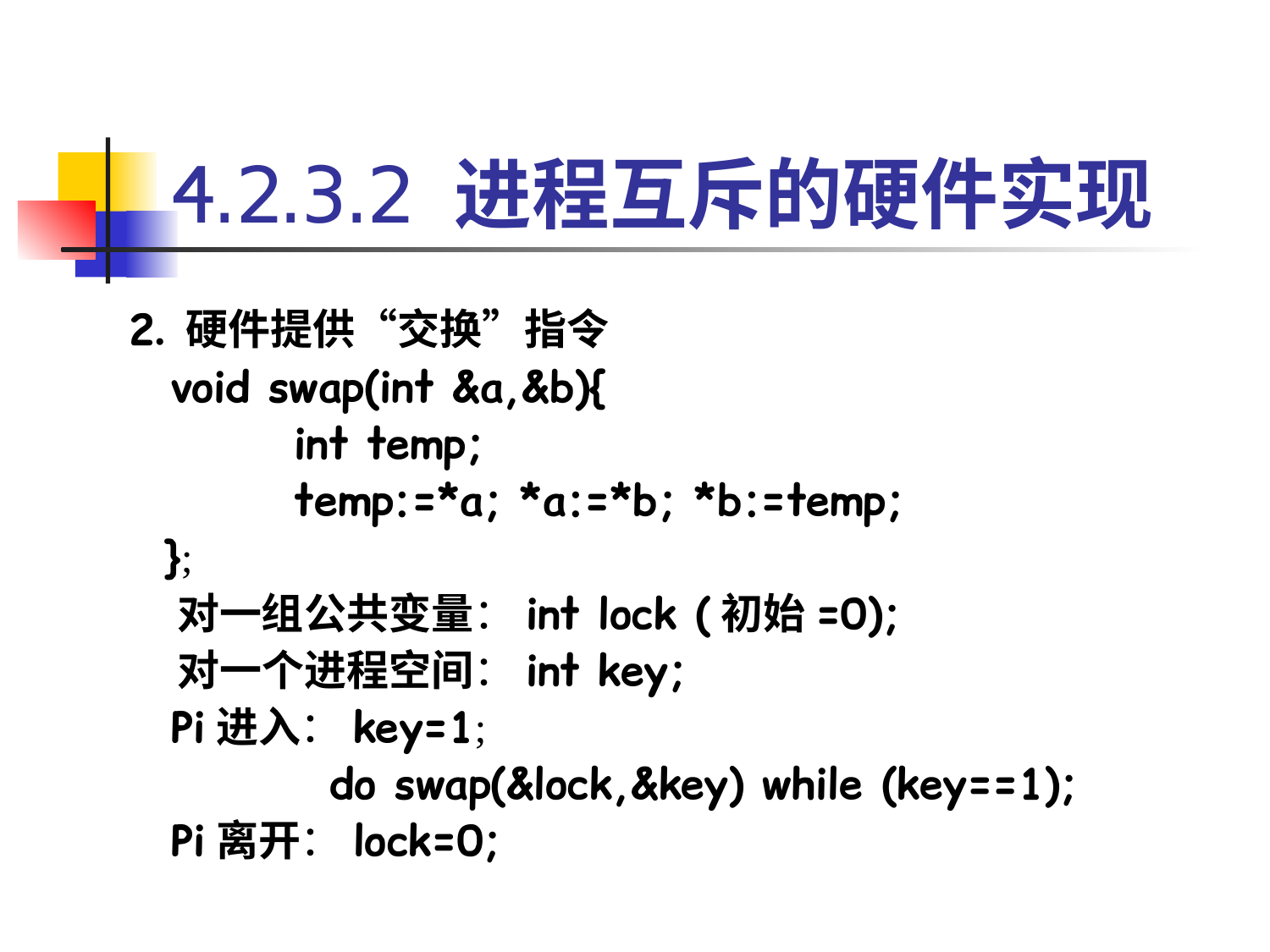

# 4.2.3.2 进程互斥的硬件实现
2. 硬件提供“交换”指令
    void swap(int &a,&b){
         int temp;
         temp:=*a; *a:=*b; *b:=temp;
  };
    对一组公共变量：int lock (初始=0);
    对一个进程空间：int key;
    Pi进入：key=1;
                   do swap(&lock,&key) while (key==1);
    Pi离开：lock=0;